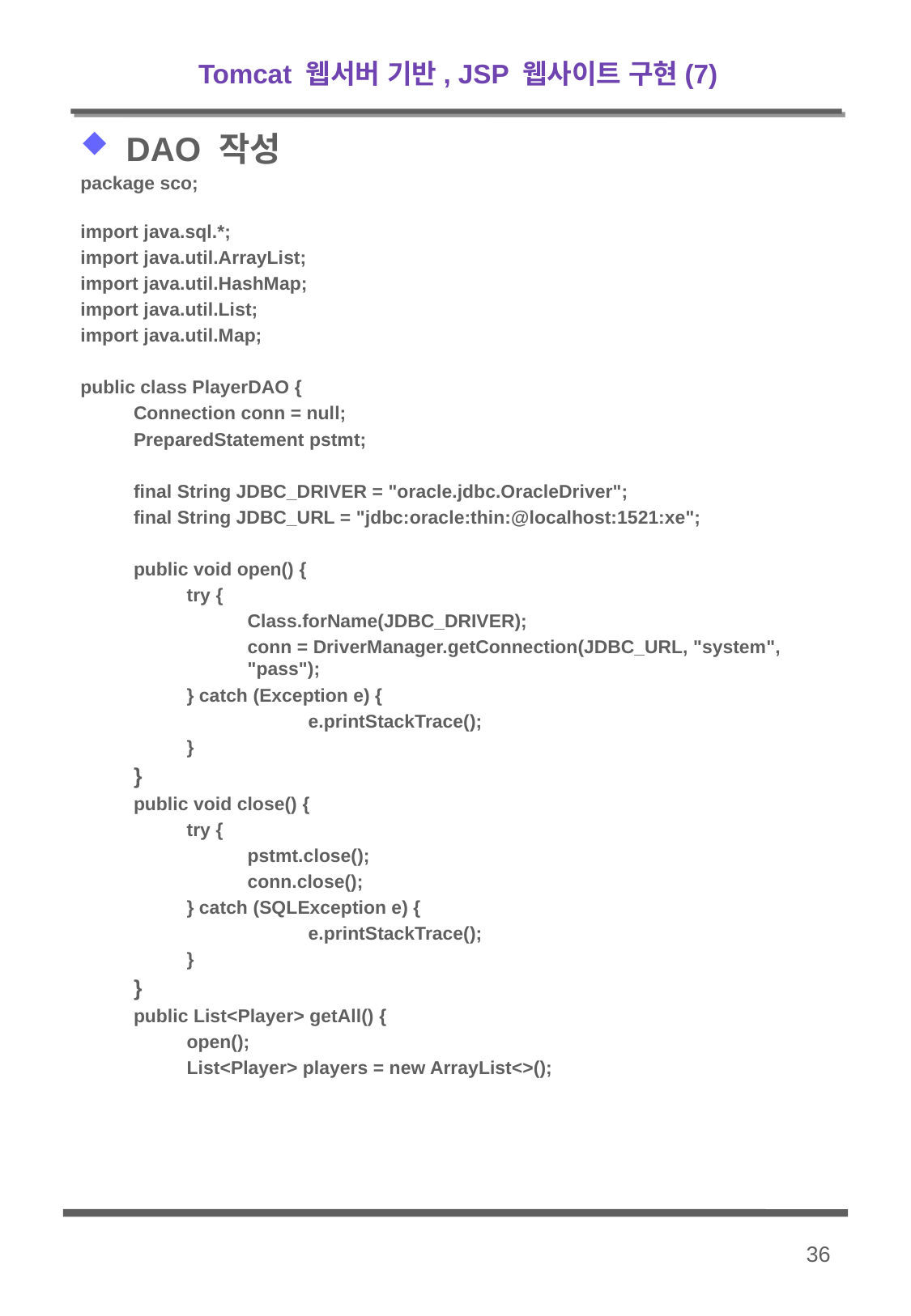

# Tomcat 웹서버 기반, JSP 웹사이트 구현(7)
DAO 작성
package sco;
import java.sql.*;
import java.util.ArrayList;
import java.util.HashMap;
import java.util.List;
import java.util.Map;

public class PlayerDAO {
Connection conn = null;
PreparedStatement pstmt;

final String JDBC_DRIVER = "oracle.jdbc.OracleDriver";
final String JDBC_URL = "jdbc:oracle:thin:@localhost:1521:xe";

public void open() {
try {
Class.forName(JDBC_DRIVER);
conn = DriverManager.getConnection(JDBC_URL, "system", "pass");
} catch (Exception e) {
	e.printStackTrace();
}
}
public void close() {
try {
pstmt.close();
conn.close();
} catch (SQLException e) {
	e.printStackTrace();
}
}
public List<Player> getAll() {
open();
List<Player> players = new ArrayList<>();

36